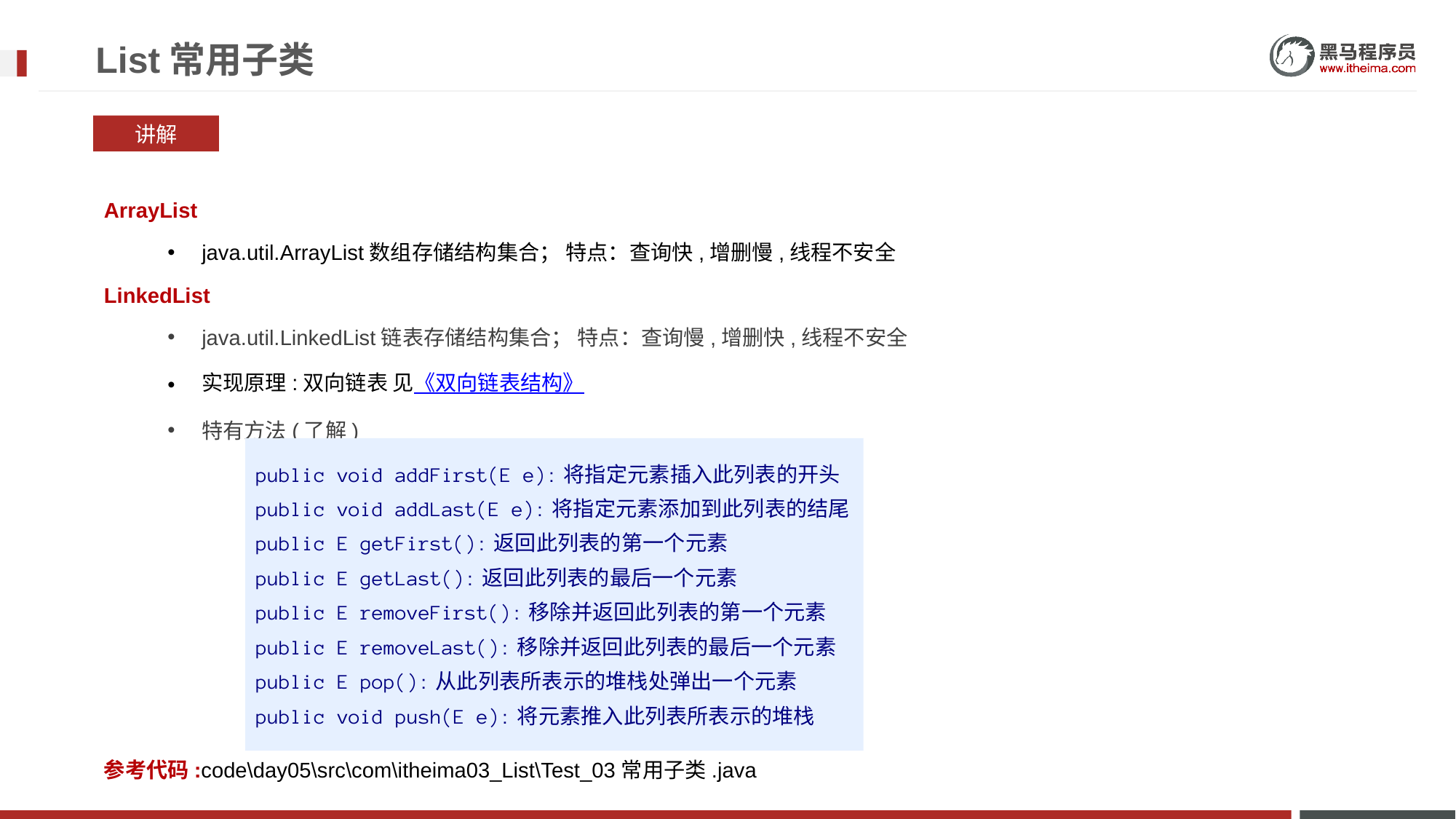

# List常用子类
讲解
ArrayList
java.util.ArrayList数组存储结构集合； 特点：查询快,增删慢,线程不安全
LinkedList
java.util.LinkedList链表存储结构集合； 特点：查询慢,增删快,线程不安全
实现原理:双向链表 见《双向链表结构》
特有方法(了解)

参考代码:code\day05\src\com\itheima03_List\Test_03常用子类.java
public void addFirst(E e):将指定元素插入此列表的开头
public void addLast(E e):将指定元素添加到此列表的结尾
public E getFirst():返回此列表的第一个元素
public E getLast():返回此列表的最后一个元素
public E removeFirst():移除并返回此列表的第一个元素
public E removeLast():移除并返回此列表的最后一个元素
public E pop():从此列表所表示的堆栈处弹出一个元素
public void push(E e):将元素推入此列表所表示的堆栈